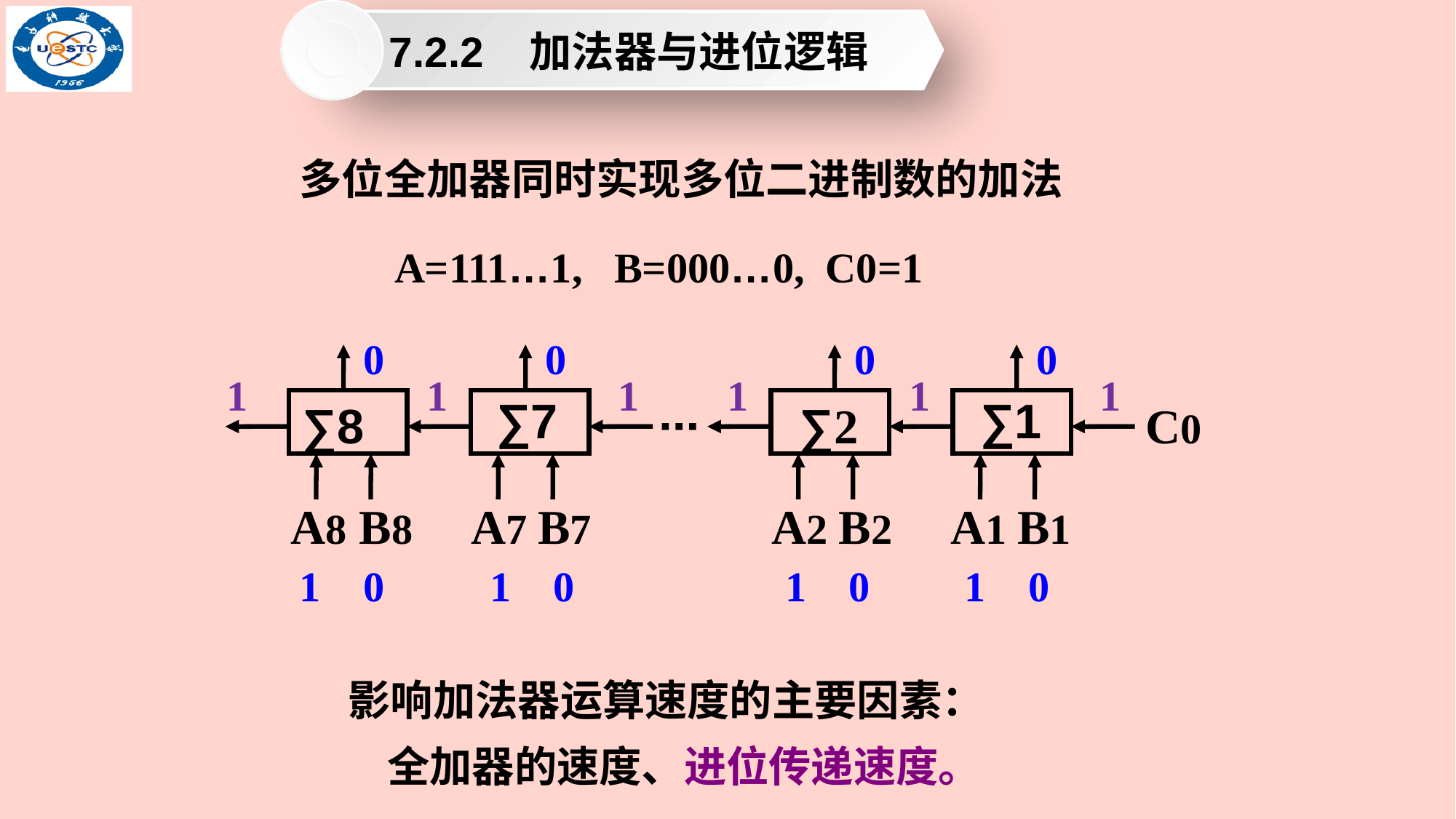

7.2.2   加法器与进位逻辑

多位全加器同时实现多位二进制数的加法
A=111…1,   B=000…0,  C0=1
0
0
0
0

1
1
1
1
1
1
∑7
∑1

∑8

∑2

C0

A8 B8     A7 B7               A2 B2     A1 B1
1                1                          1               1
0                0                          0               0
影响加法器运算速度的主要因素：
   全加器的速度、进位传递速度。